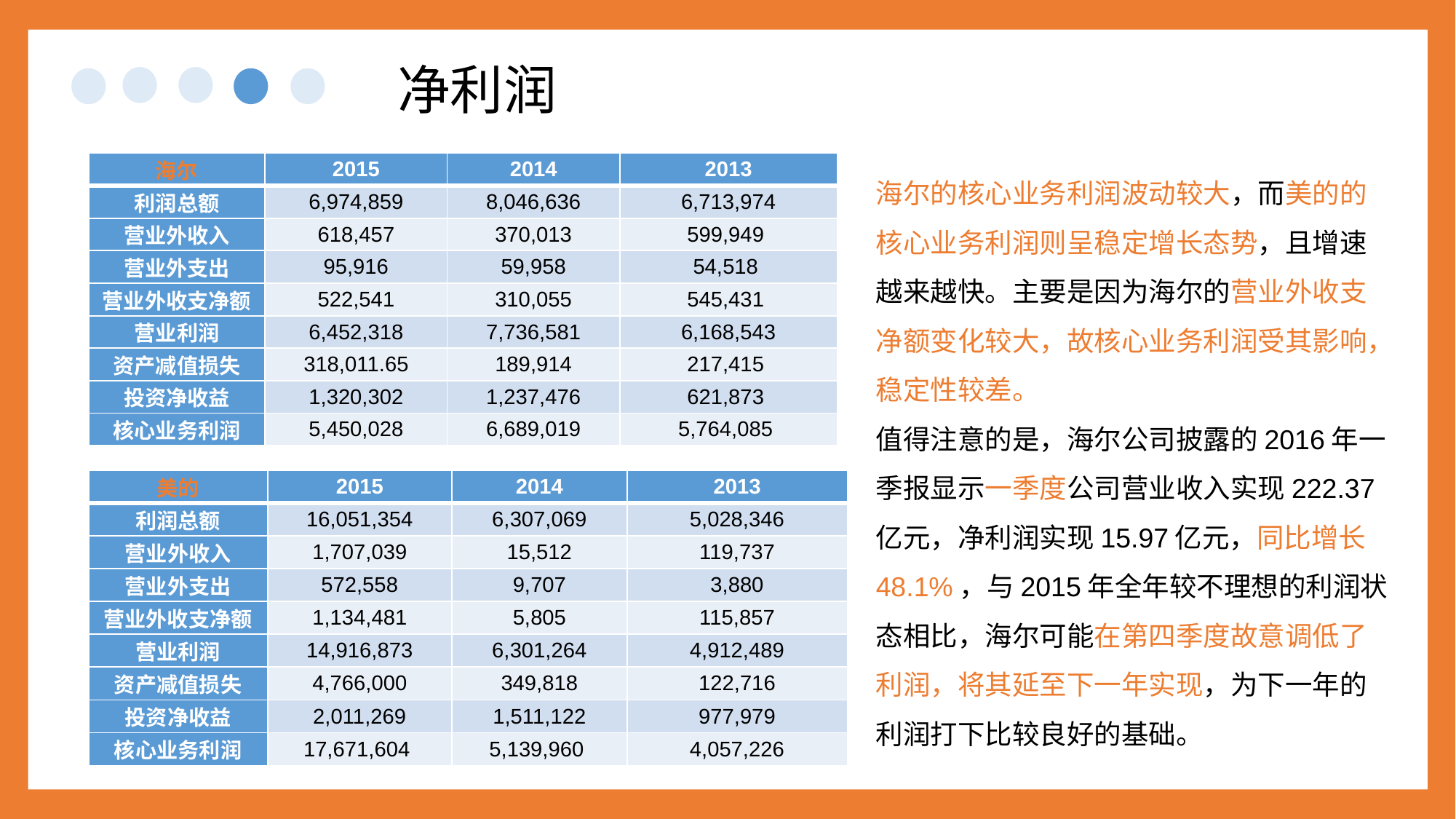

净利润

| 海尔 | 2015 | 2014 | 2013 |
| --- | --- | --- | --- |
| 利润总额 | 6,974,859 | 8,046,636 | 6,713,974 |
| 营业外收入 | 618,457 | 370,013 | 599,949 |
| 营业外支出 | 95,916 | 59,958 | 54,518 |
| 营业外收支净额 | 522,541 | 310,055 | 545,431 |
| 营业利润 | 6,452,318 | 7,736,581 | 6,168,543 |
| 资产减值损失 | 318,011.65 | 189,914 | 217,415 |
| 投资净收益 | 1,320,302 | 1,237,476 | 621,873 |
| 核心业务利润 | 5,450,028 | 6,689,019 | 5,764,085 |
海尔的核心业务利润波动较大，而美的的核心业务利润则呈稳定增长态势，且增速越来越快。主要是因为海尔的营业外收支净额变化较大，故核心业务利润受其影响，稳定性较差。
值得注意的是，海尔公司披露的2016年一季报显示一季度公司营业收入实现222.37亿元，净利润实现15.97亿元，同比增长48.1%，与2015年全年较不理想的利润状态相比，海尔可能在第四季度故意调低了利润，将其延至下一年实现，为下一年的利润打下比较良好的基础。
| 美的 | 2015 | 2014 | 2013 |
| --- | --- | --- | --- |
| 利润总额 | 16,051,354 | 6,307,069 | 5,028,346 |
| 营业外收入 | 1,707,039 | 15,512 | 119,737 |
| 营业外支出 | 572,558 | 9,707 | 3,880 |
| 营业外收支净额 | 1,134,481 | 5,805 | 115,857 |
| 营业利润 | 14,916,873 | 6,301,264 | 4,912,489 |
| 资产减值损失 | 4,766,000 | 349,818 | 122,716 |
| 投资净收益 | 2,011,269 | 1,511,122 | 977,979 |
| 核心业务利润 | 17,671,604 | 5,139,960 | 4,057,226 |